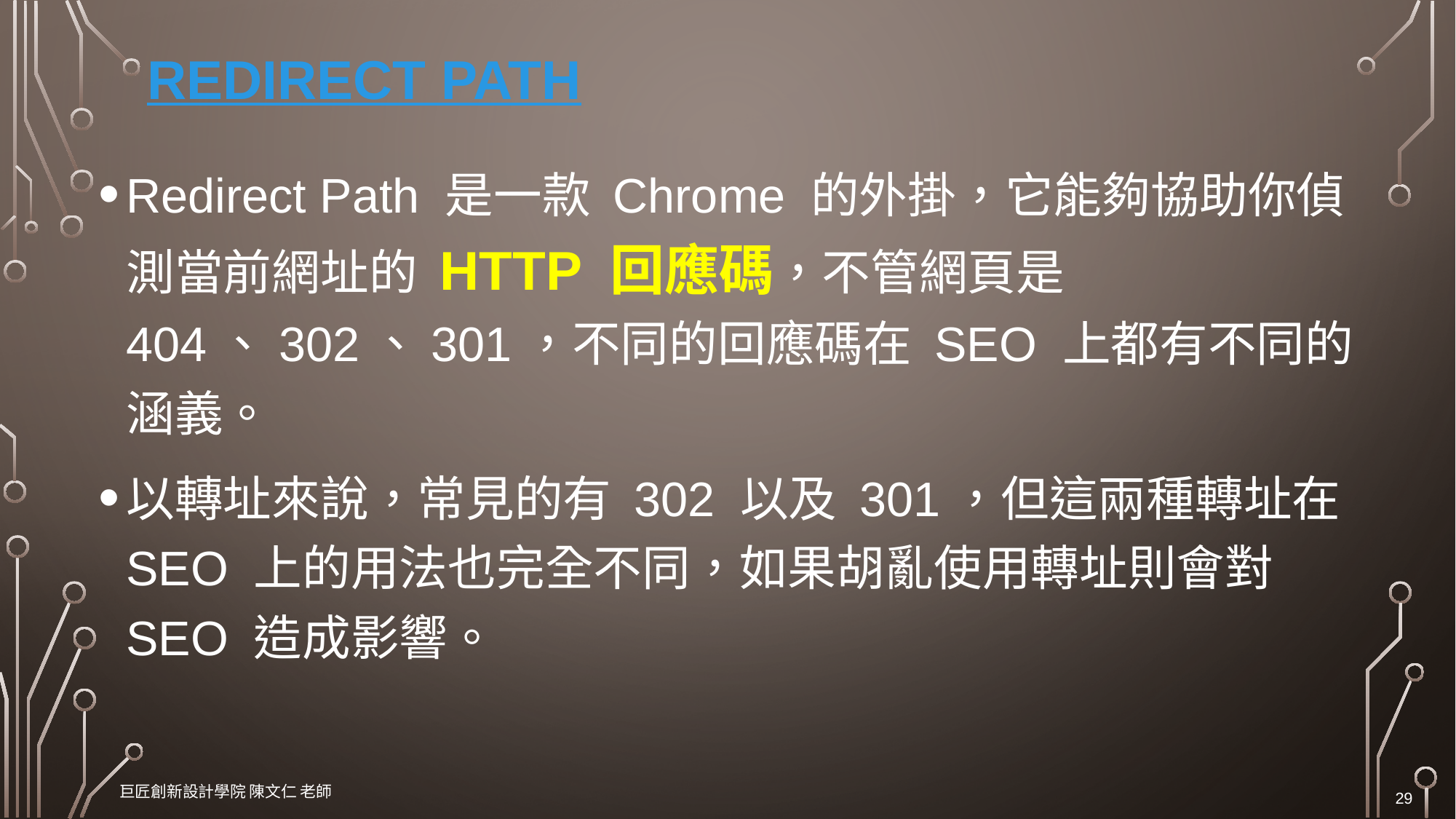

# Redirect Path
Redirect Path 是一款 Chrome 的外掛，它能夠協助你偵測當前網址的 HTTP 回應碼，不管網頁是 404、302、301，不同的回應碼在 SEO 上都有不同的涵義。
以轉址來說，常見的有 302 以及 301，但這兩種轉址在SEO 上的用法也完全不同，如果胡亂使用轉址則會對SEO 造成影響。
巨匠創新設計學院 陳文仁 老師
29